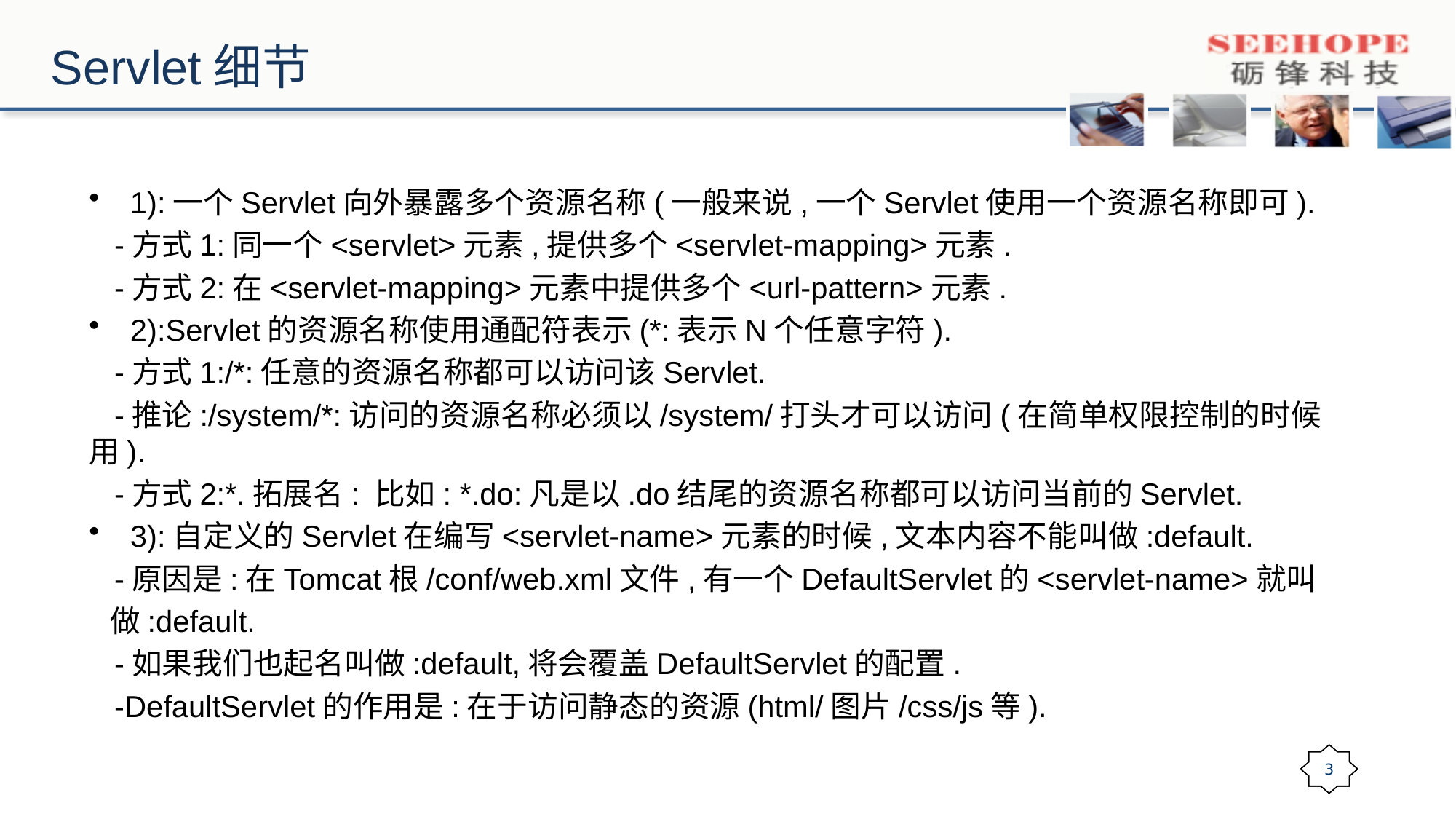

# Servlet细节
1):一个Servlet向外暴露多个资源名称(一般来说,一个Servlet使用一个资源名称即可).
   -方式1:同一个<servlet>元素,提供多个<servlet-mapping>元素.
   -方式2:在<servlet-mapping>元素中提供多个<url-pattern>元素.
2):Servlet的资源名称使用通配符表示(*:表示N个任意字符).
   -方式1:/*:任意的资源名称都可以访问该Servlet.
   -推论:/system/*:访问的资源名称必须以/system/打头才可以访问(在简单权限控制的时候用).
   -方式2:*.拓展名: 比如: *.do:凡是以.do结尾的资源名称都可以访问当前的Servlet.
3):自定义的Servlet在编写<servlet-name>元素的时候,文本内容不能叫做:default.
   -原因是:在Tomcat根/conf/web.xml文件,有一个DefaultServlet的<servlet-name>就叫
  做:default.
   -如果我们也起名叫做:default,将会覆盖DefaultServlet的配置.
   -DefaultServlet的作用是:在于访问静态的资源(html/图片/css/js等).